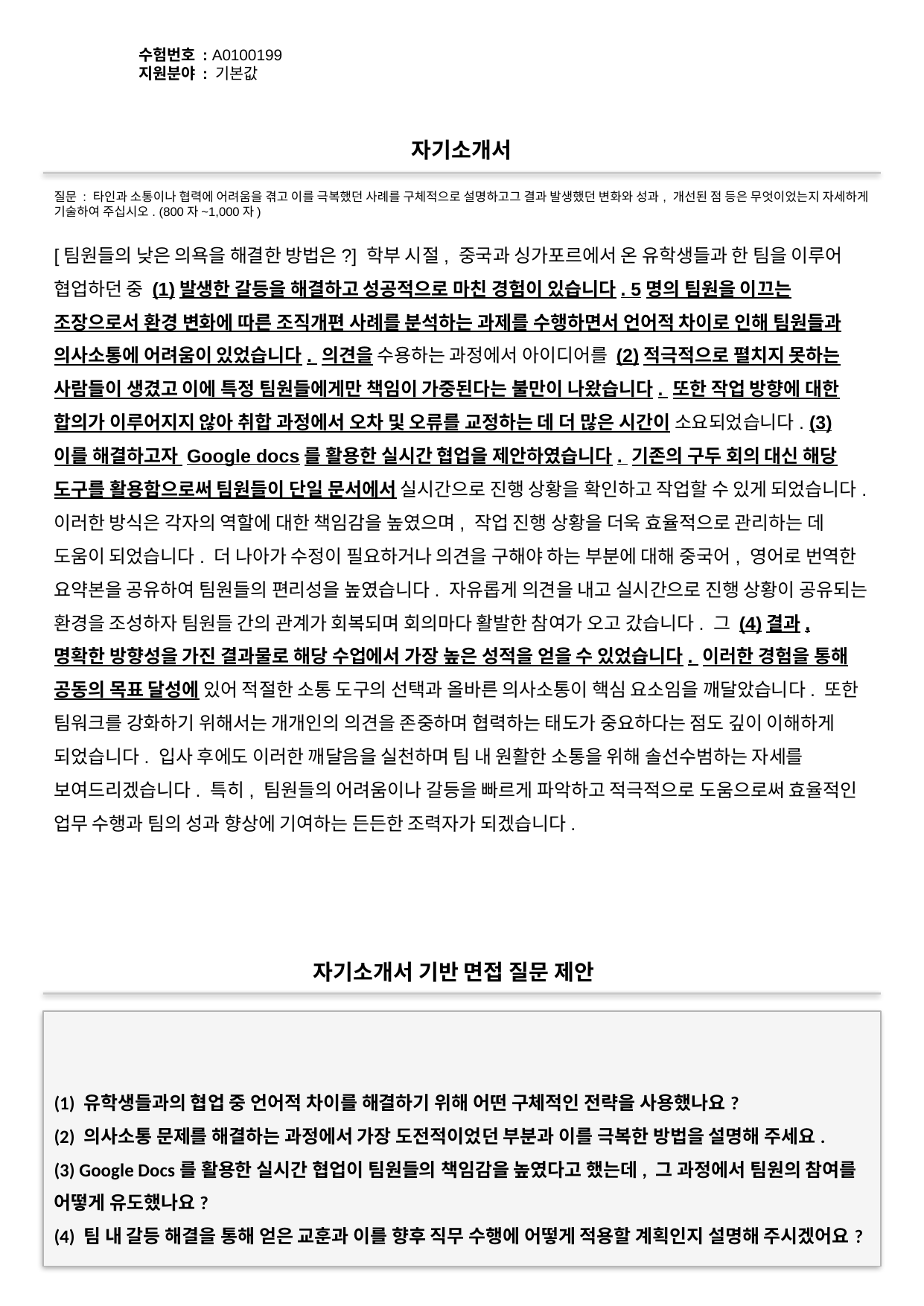

수험번호 : A0100199
지원분야 : 기본값
#

자기소개서

질문 : 타인과 소통이나 협력에 어려움을 겪고 이를 극복했던 사례를 구체적으로 설명하고그 결과 발생했던 변화와 성과, 개선된 점 등은 무엇이었는지 자세하게 기술하여 주십시오. (800자~1,000자)

[팀원들의 낮은 의욕을 해결한 방법은?] 학부 시절, 중국과 싱가포르에서 온 유학생들과 한 팀을 이루어 협업하던 중 (1)발생한 갈등을 해결하고 성공적으로 마친 경험이 있습니다. 5명의 팀원을 이끄는 조장으로서 환경 변화에 따른 조직개편 사례를 분석하는 과제를 수행하면서 언어적 차이로 인해 팀원들과 의사소통에 어려움이 있었습니다. 의견을 수용하는 과정에서 아이디어를 (2)적극적으로 펼치지 못하는 사람들이 생겼고 이에 특정 팀원들에게만 책임이 가중된다는 불만이 나왔습니다. 또한 작업 방향에 대한 합의가 이루어지지 않아 취합 과정에서 오차 및 오류를 교정하는 데 더 많은 시간이 소요되었습니다. (3)이를 해결하고자 Google docs를 활용한 실시간 협업을 제안하였습니다. 기존의 구두 회의 대신 해당 도구를 활용함으로써 팀원들이 단일 문서에서 실시간으로 진행 상황을 확인하고 작업할 수 있게 되었습니다. 이러한 방식은 각자의 역할에 대한 책임감을 높였으며, 작업 진행 상황을 더욱 효율적으로 관리하는 데 도움이 되었습니다. 더 나아가 수정이 필요하거나 의견을 구해야 하는 부분에 대해 중국어, 영어로 번역한 요약본을 공유하여 팀원들의 편리성을 높였습니다. 자유롭게 의견을 내고 실시간으로 진행 상황이 공유되는 환경을 조성하자 팀원들 간의 관계가 회복되며 회의마다 활발한 참여가 오고 갔습니다. 그 (4)결과, 명확한 방향성을 가진 결과물로 해당 수업에서 가장 높은 성적을 얻을 수 있었습니다. 이러한 경험을 통해 공동의 목표 달성에 있어 적절한 소통 도구의 선택과 올바른 의사소통이 핵심 요소임을 깨달았습니다. 또한 팀워크를 강화하기 위해서는 개개인의 의견을 존중하며 협력하는 태도가 중요하다는 점도 깊이 이해하게 되었습니다. 입사 후에도 이러한 깨달음을 실천하며 팀 내 원활한 소통을 위해 솔선수범하는 자세를 보여드리겠습니다. 특히, 팀원들의 어려움이나 갈등을 빠르게 파악하고 적극적으로 도움으로써 효율적인 업무 수행과 팀의 성과 향상에 기여하는 든든한 조력자가 되겠습니다.

자기소개서 기반 면접 질문 제안

(1) 유학생들과의 협업 중 언어적 차이를 해결하기 위해 어떤 구체적인 전략을 사용했나요?
(2) 의사소통 문제를 해결하는 과정에서 가장 도전적이었던 부분과 이를 극복한 방법을 설명해 주세요.
(3) Google Docs를 활용한 실시간 협업이 팀원들의 책임감을 높였다고 했는데, 그 과정에서 팀원의 참여를 어떻게 유도했나요?
(4) 팀 내 갈등 해결을 통해 얻은 교훈과 이를 향후 직무 수행에 어떻게 적용할 계획인지 설명해 주시겠어요?